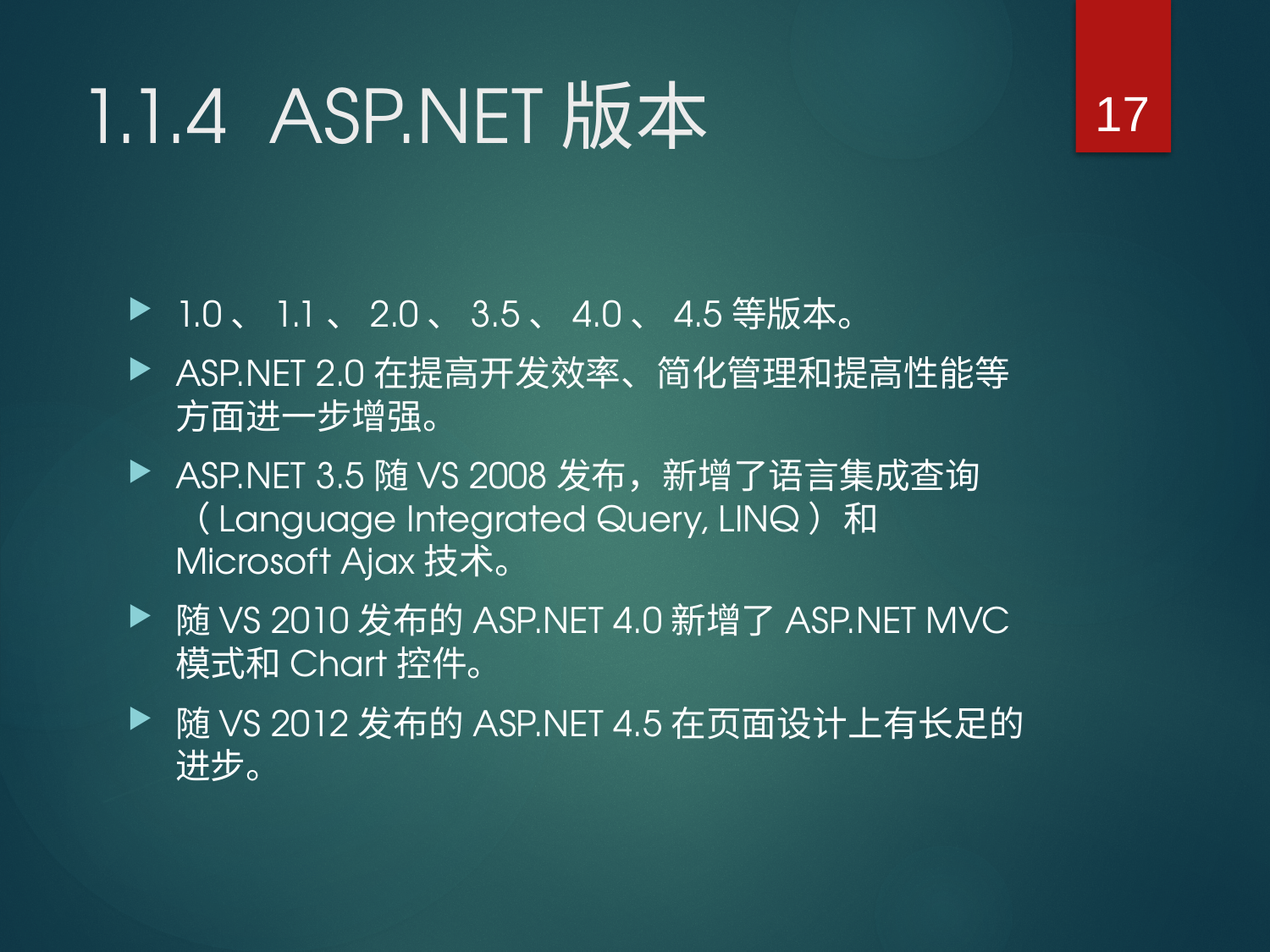

17
# 1.1.4  ASP.NET版本
1.0、1.1、2.0、3.5、4.0、4.5等版本。
ASP.NET 2.0在提高开发效率、简化管理和提高性能等方面进一步增强。
ASP.NET 3.5随VS 2008发布，新增了语言集成查询（Language Integrated Query, LINQ）和Microsoft Ajax技术。
随VS 2010发布的ASP.NET 4.0新增了ASP.NET MVC模式和Chart控件。
随VS 2012发布的ASP.NET 4.5在页面设计上有长足的进步。